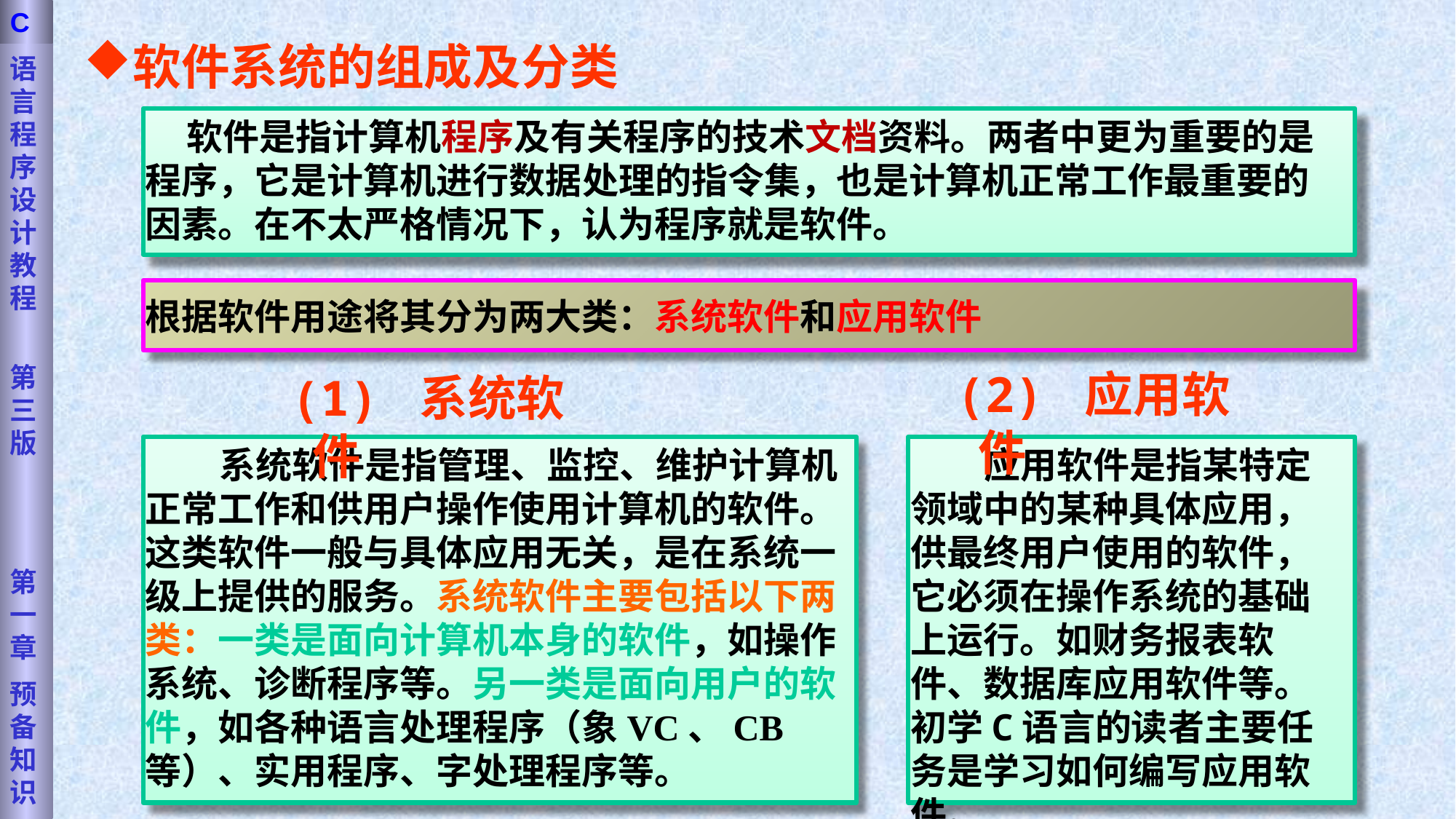

语言程序设计教程
第三版

第一章
预备知识
C
软件系统的组成及分类
    软件是指计算机程序及有关程序的技术文档资料。两者中更为重要的是程序，它是计算机进行数据处理的指令集，也是计算机正常工作最重要的因素。在不太严格情况下，认为程序就是软件。
根据软件用途将其分为两大类：系统软件和应用软件
(2) 应用软件
(1) 系统软件
        系统软件是指管理、监控、维护计算机正常工作和供用户操作使用计算机的软件。这类软件一般与具体应用无关，是在系统一级上提供的服务。系统软件主要包括以下两类：一类是面向计算机本身的软件，如操作系统、诊断程序等。另一类是面向用户的软件，如各种语言处理程序（象VC、CB等）、实用程序、字处理程序等。
        应用软件是指某特定领域中的某种具体应用，供最终用户使用的软件，它必须在操作系统的基础上运行。如财务报表软件、数据库应用软件等。初学C语言的读者主要任务是学习如何编写应用软件。